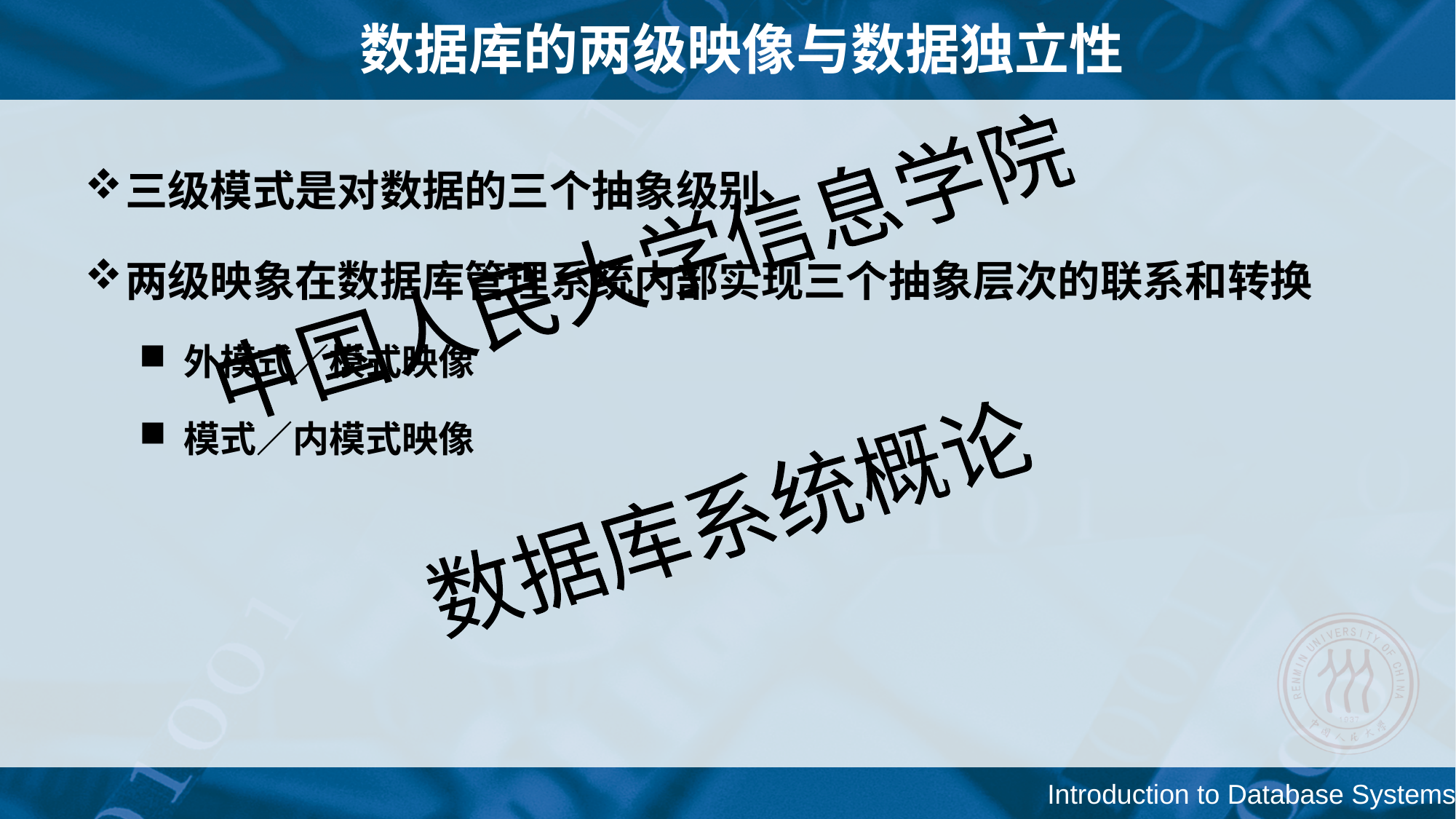

# 数据库的两级映像与数据独立性
三级模式是对数据的三个抽象级别
两级映象在数据库管理系统内部实现三个抽象层次的联系和转换
 外模式／模式映像
 模式／内模式映像